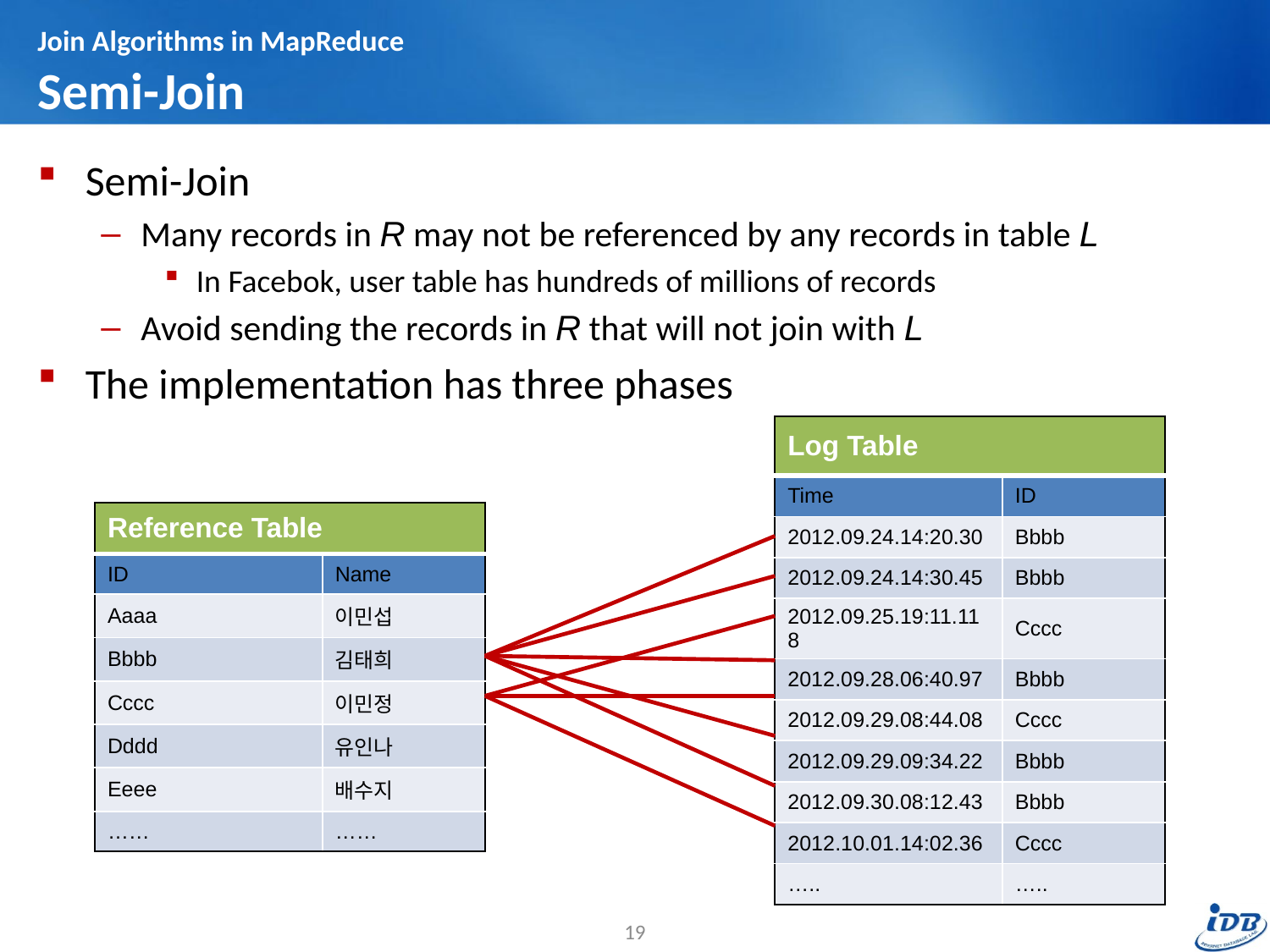

# Join Algorithms in MapReduce Semi-Join
Semi-Join
Many records in R may not be referenced by any records in table L
In Facebok, user table has hundreds of millions of records
Avoid sending the records in R that will not join with L
The implementation has three phases

| Log Table |  |
| --- | --- |
| Time | ID |
| 2012.09.24.14:20.30 | Bbbb |
| 2012.09.24.14:30.45 | Bbbb |
| 2012.09.25.19:11.118 | Cccc |
| 2012.09.28.06:40.97 | Bbbb |
| 2012.09.29.08:44.08 | Cccc |
| 2012.09.29.09:34.22 | Bbbb |
| 2012.09.30.08:12.43 | Bbbb |
| 2012.10.01.14:02.36 | Cccc |
| ….. | ….. |
| Reference Table |  |
| --- | --- |
| ID | Name |
| Aaaa | 이민섭 |
| Bbbb | 김태희 |
| Cccc | 이민정 |
| Dddd | 유인나 |
| Eeee | 배수지 |
| …… | …… |
19